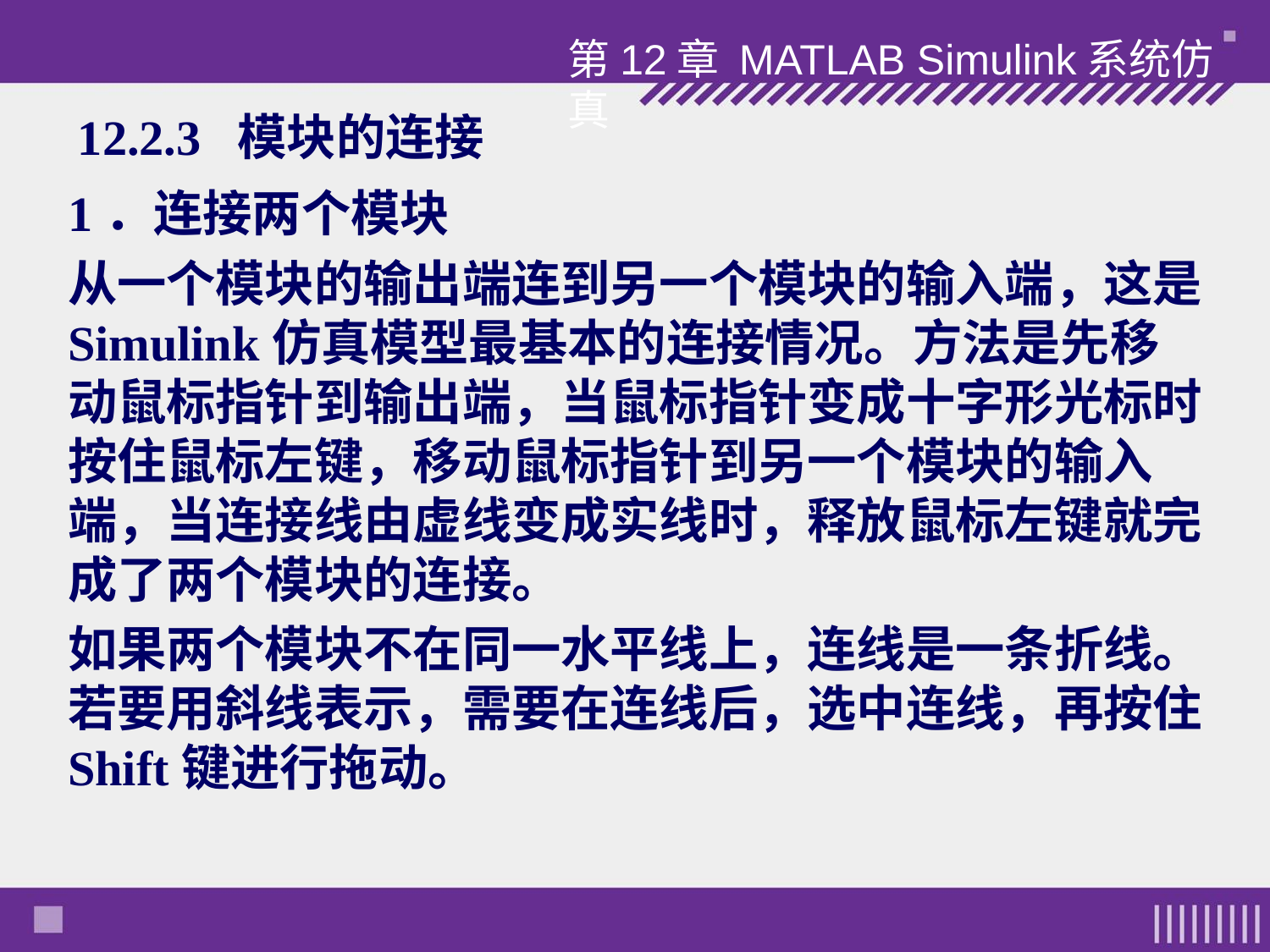

第12章 MATLAB Simulink系统仿真
# 12.2.3  模块的连接
1．连接两个模块
从一个模块的输出端连到另一个模块的输入端，这是Simulink仿真模型最基本的连接情况。方法是先移动鼠标指针到输出端，当鼠标指针变成十字形光标时按住鼠标左键，移动鼠标指针到另一个模块的输入端，当连接线由虚线变成实线时，释放鼠标左键就完成了两个模块的连接。
如果两个模块不在同一水平线上，连线是一条折线。若要用斜线表示，需要在连线后，选中连线，再按住Shift键进行拖动。